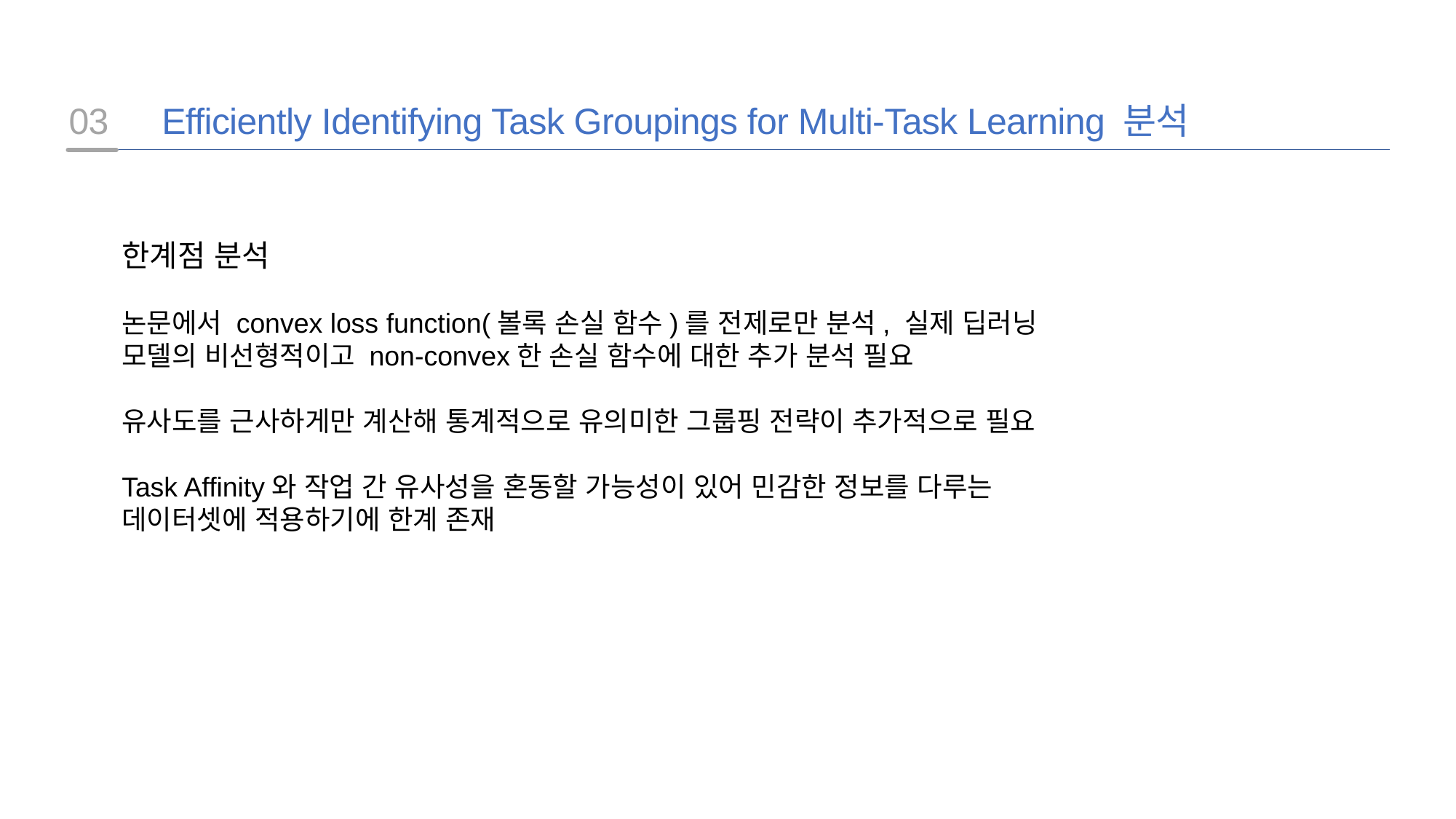

03
Efficiently Identifying Task Groupings for Multi-Task Learning 분석
한계점 분석

논문에서 convex loss function(볼록 손실 함수)를 전제로만 분석, 실제 딥러닝 모델의 비선형적이고 non-convex한 손실 함수에 대한 추가 분석 필요

유사도를 근사하게만 계산해 통계적으로 유의미한 그룹핑 전략이 추가적으로 필요

Task Affinity와 작업 간 유사성을 혼동할 가능성이 있어 민감한 정보를 다루는 데이터셋에 적용하기에 한계 존재